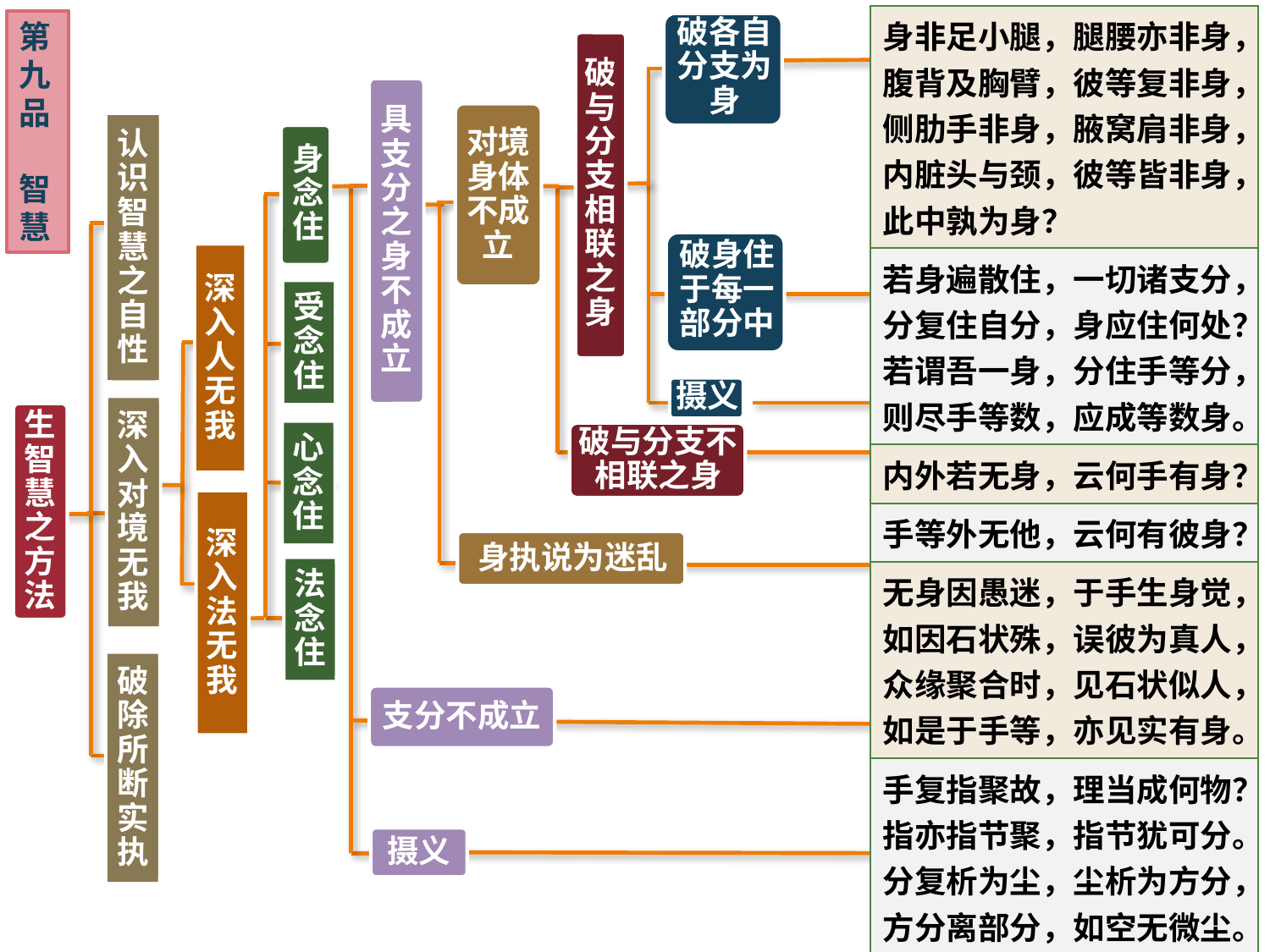

| 身非足小腿，腿腰亦非身，腹背及胸臂，彼等复非身，侧肋手非身，腋窝肩非身，内脏头与颈，彼等皆非身，此中孰为身？ |
| --- |
| 若身遍散住，一切诸支分，分复住自分，身应住何处？若谓吾一身，分住手等分，则尽手等数，应成等数身。 |
| 内外若无身，云何手有身？ |
| 手等外无他，云何有彼身？ |
| 无身因愚迷，于手生身觉，如因石状殊，误彼为真人，众缘聚合时，见石状似人，如是于手等，亦见实有身。 |
| 手复指聚故，理当成何物？指亦指节聚，指节犹可分。分复析为尘，尘析为方分，方分离部分，如空无微尘。 |
| 是故聪智者，谁贪如梦身？如是身若无，岂有男女相？ |
第九品

智慧

破各自分支为身
破与分支相联之身

具支分之身不成立

对境身体不成立

认识智慧之自性

身念住

破身住于每一部分中

深入人无我

受念住

摄义

深入对境无我

生智慧之方法

心念住
破与分支不相联之身

深入法无我

身执说为迷乱

法念住

破除所断实执
支分不成立

摄义